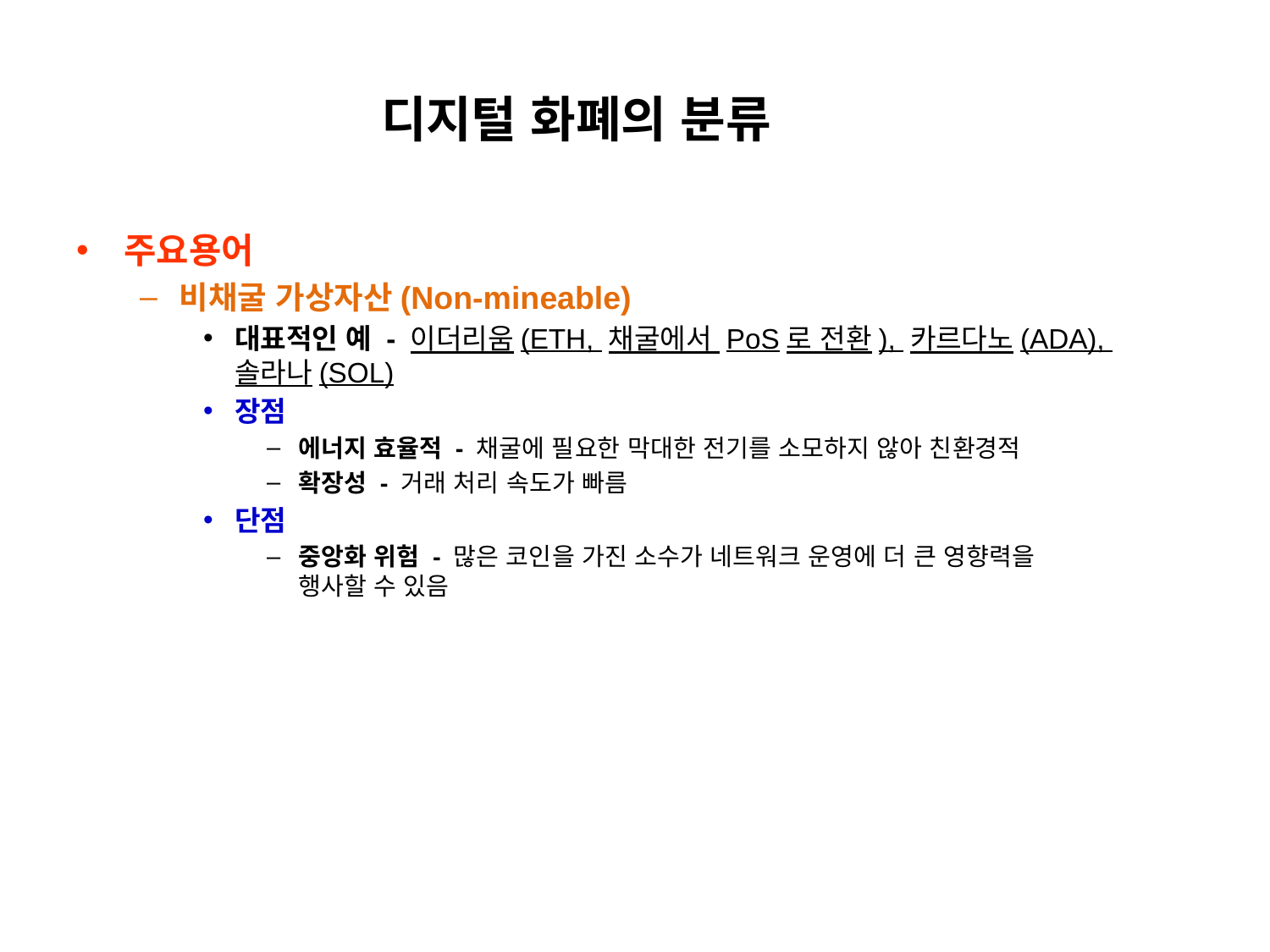

# 디지털 화폐의 분류
주요용어
비채굴 가상자산(Non-mineable)
대표적인 예 - 이더리움(ETH, 채굴에서 PoS로 전환), 카르다노(ADA),
솔라나(SOL)
장점
에너지 효율적 - 채굴에 필요한 막대한 전기를 소모하지 않아 친환경적
확장성 - 거래 처리 속도가 빠름
단점
중앙화 위험 - 많은 코인을 가진 소수가 네트워크 운영에 더 큰 영향력을
행사할 수 있음